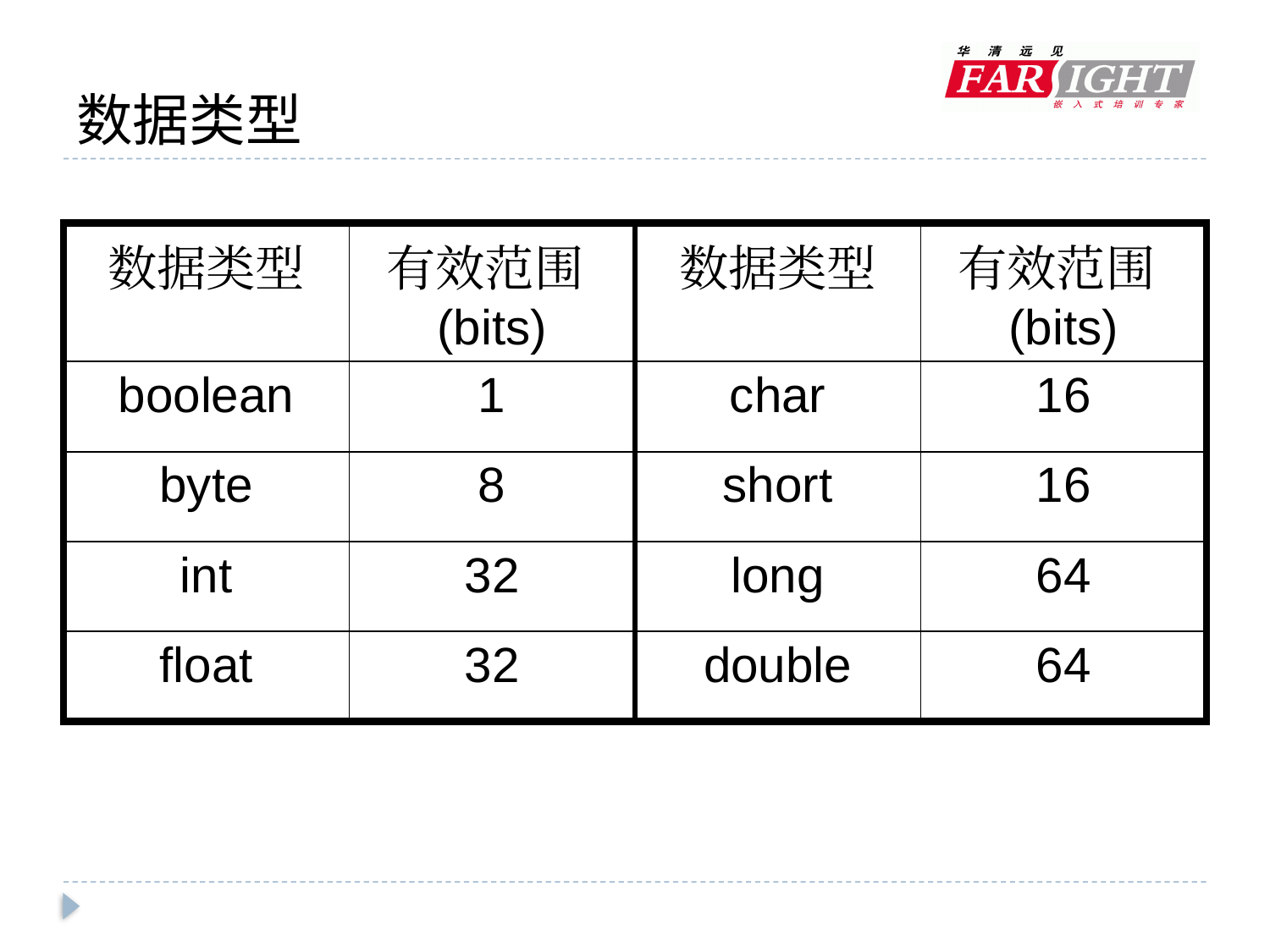

# 数据类型
| 数据类型 | 有效范围(bits) | 数据类型 | 有效范围(bits) |
| --- | --- | --- | --- |
| boolean | 1 | char | 16 |
| byte | 8 | short | 16 |
| int | 32 | long | 64 |
| float | 32 | double | 64 |